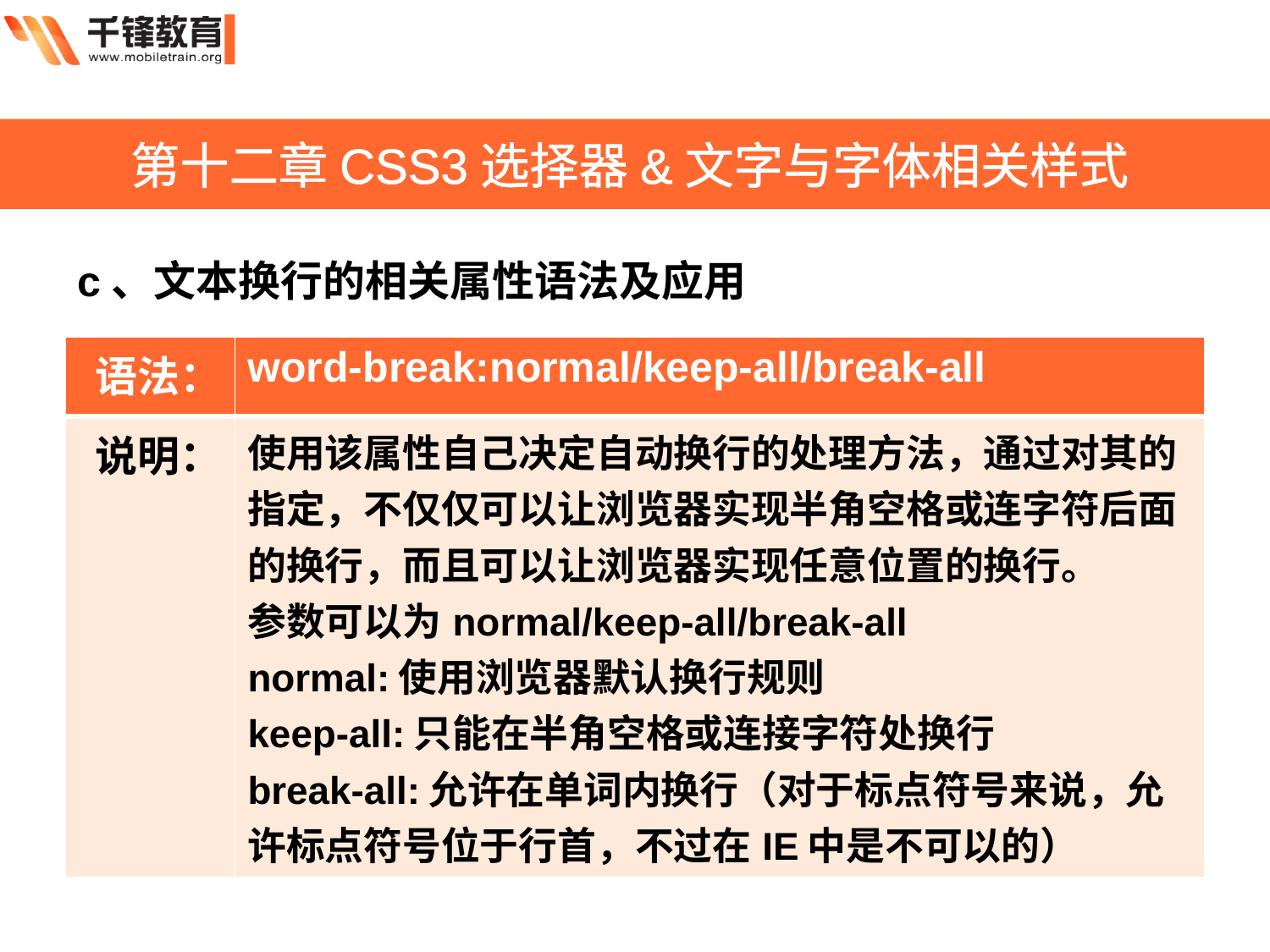

第十二章CSS3选择器&文字与字体相关样式
c、文本换行的相关属性语法及应用

| 语法： | word-break:normal/keep-all/break-all |
| --- | --- |
| 说明： | 使用该属性自己决定自动换行的处理方法，通过对其的指定，不仅仅可以让浏览器实现半角空格或连字符后面的换行，而且可以让浏览器实现任意位置的换行。 参数可以为normal/keep-all/break-all normal:使用浏览器默认换行规则 keep-all:只能在半角空格或连接字符处换行 break-all:允许在单词内换行（对于标点符号来说，允许标点符号位于行首，不过在IE中是不可以的） |